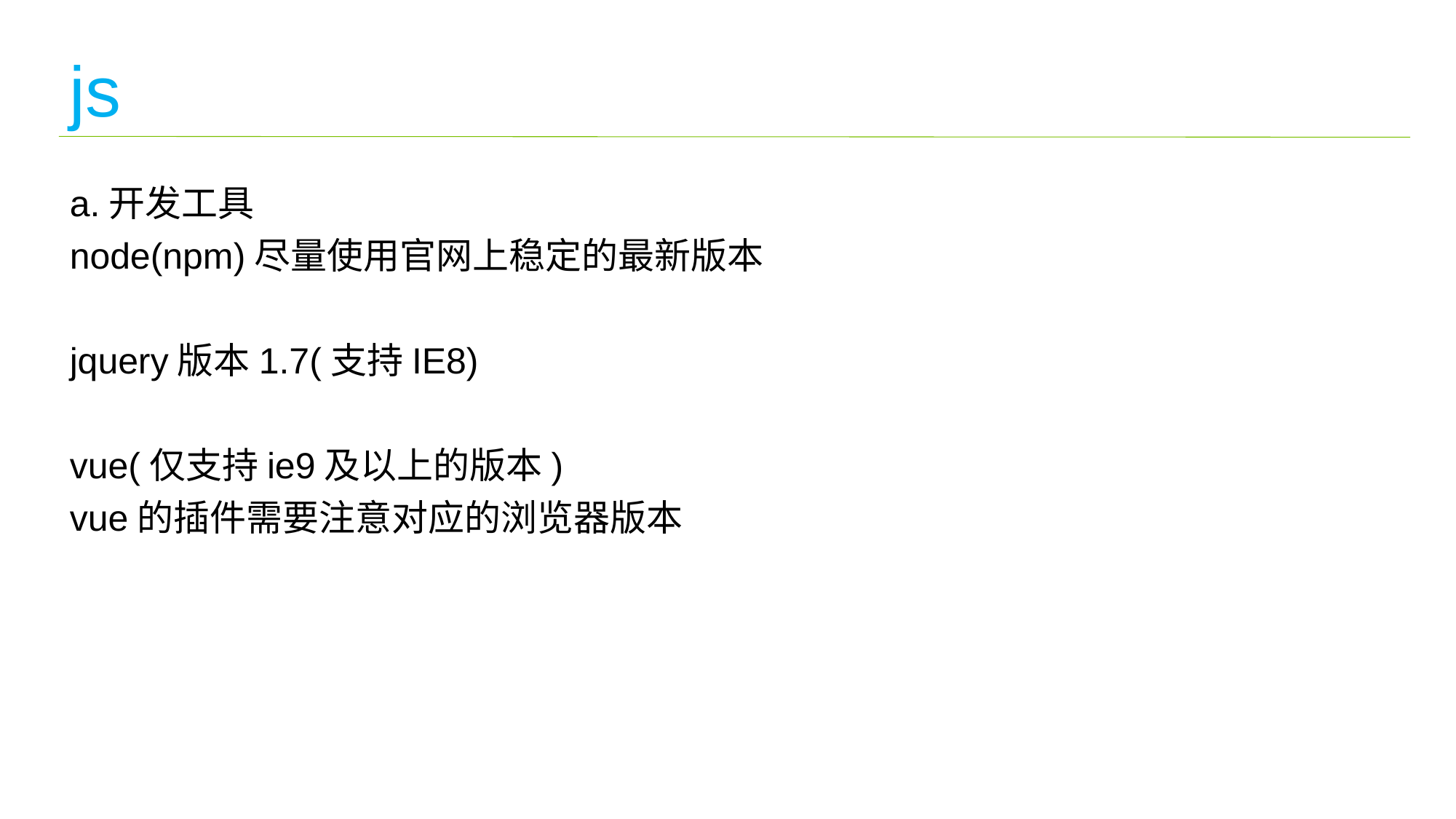

js
a.开发工具
node(npm)尽量使用官网上稳定的最新版本

jquery版本1.7(支持IE8)

vue(仅支持ie9及以上的版本)
vue的插件需要注意对应的浏览器版本